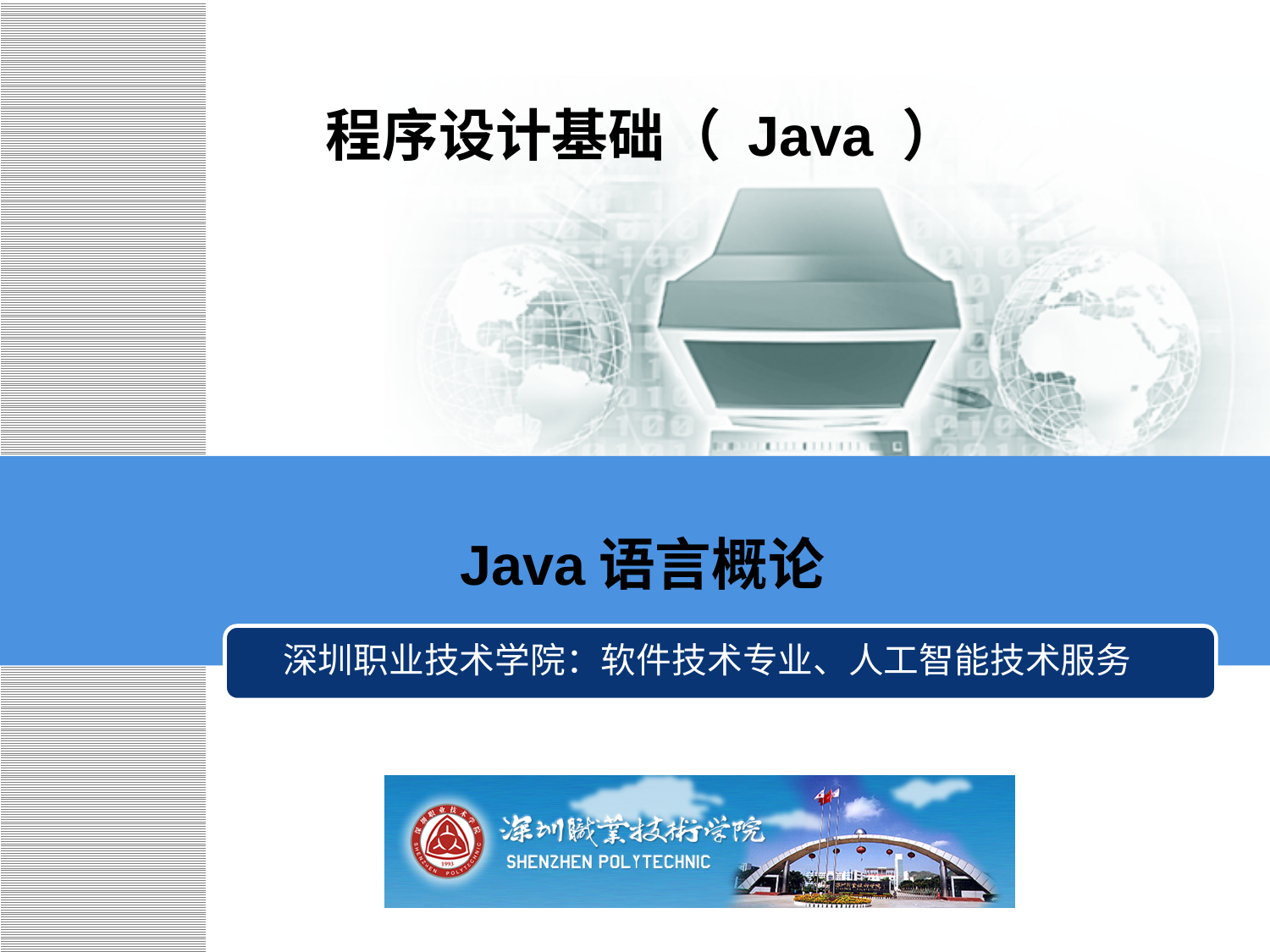

# 程序设计基础（ Java ）
Java语言概论
深圳职业技术学院：软件技术专业、人工智能技术服务